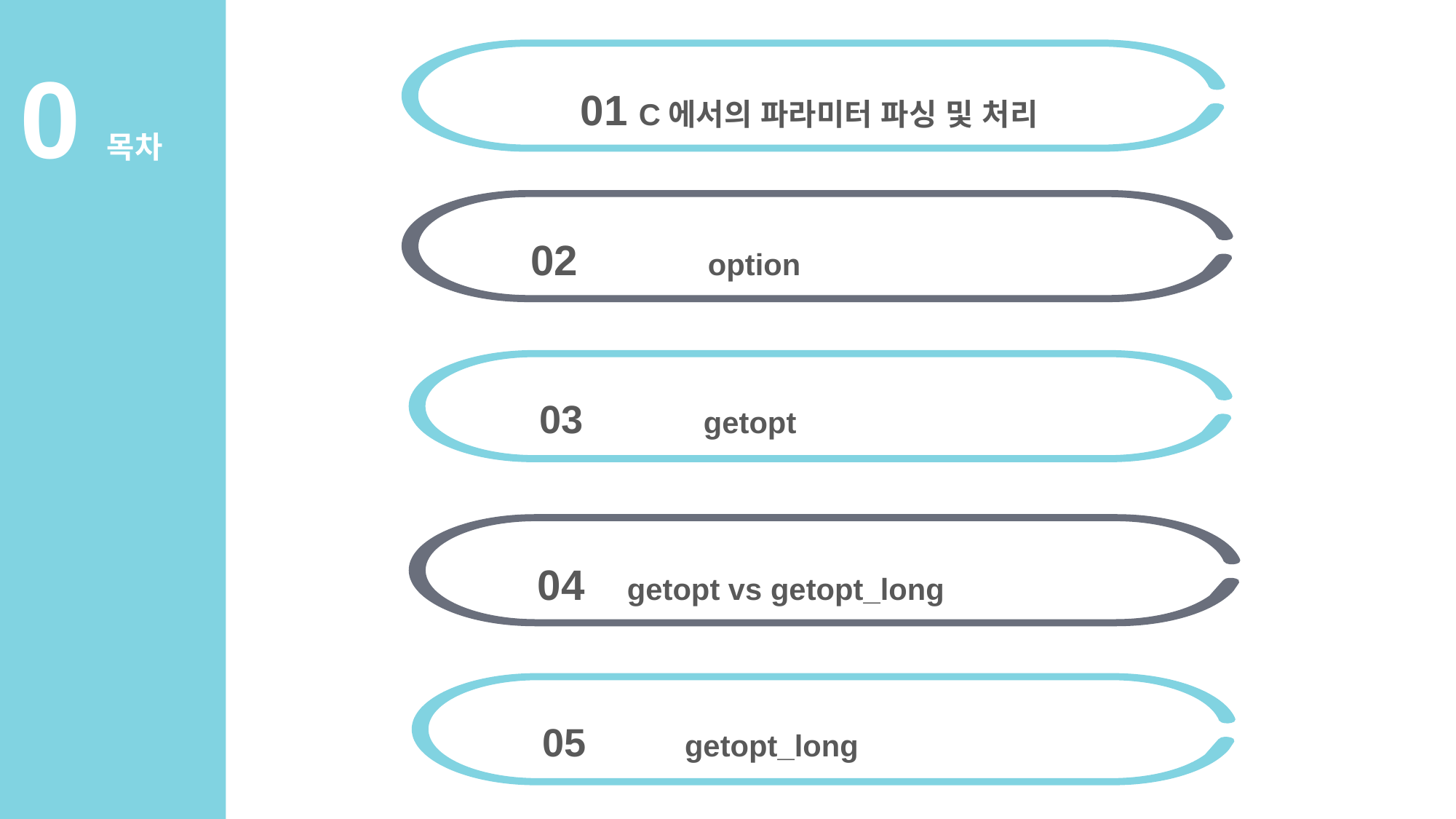

01 C에서의 파라미터 파싱 및 처리
0목차
          02           option
           03           getopt
          04       getopt vs getopt_long
           05         getopt_long